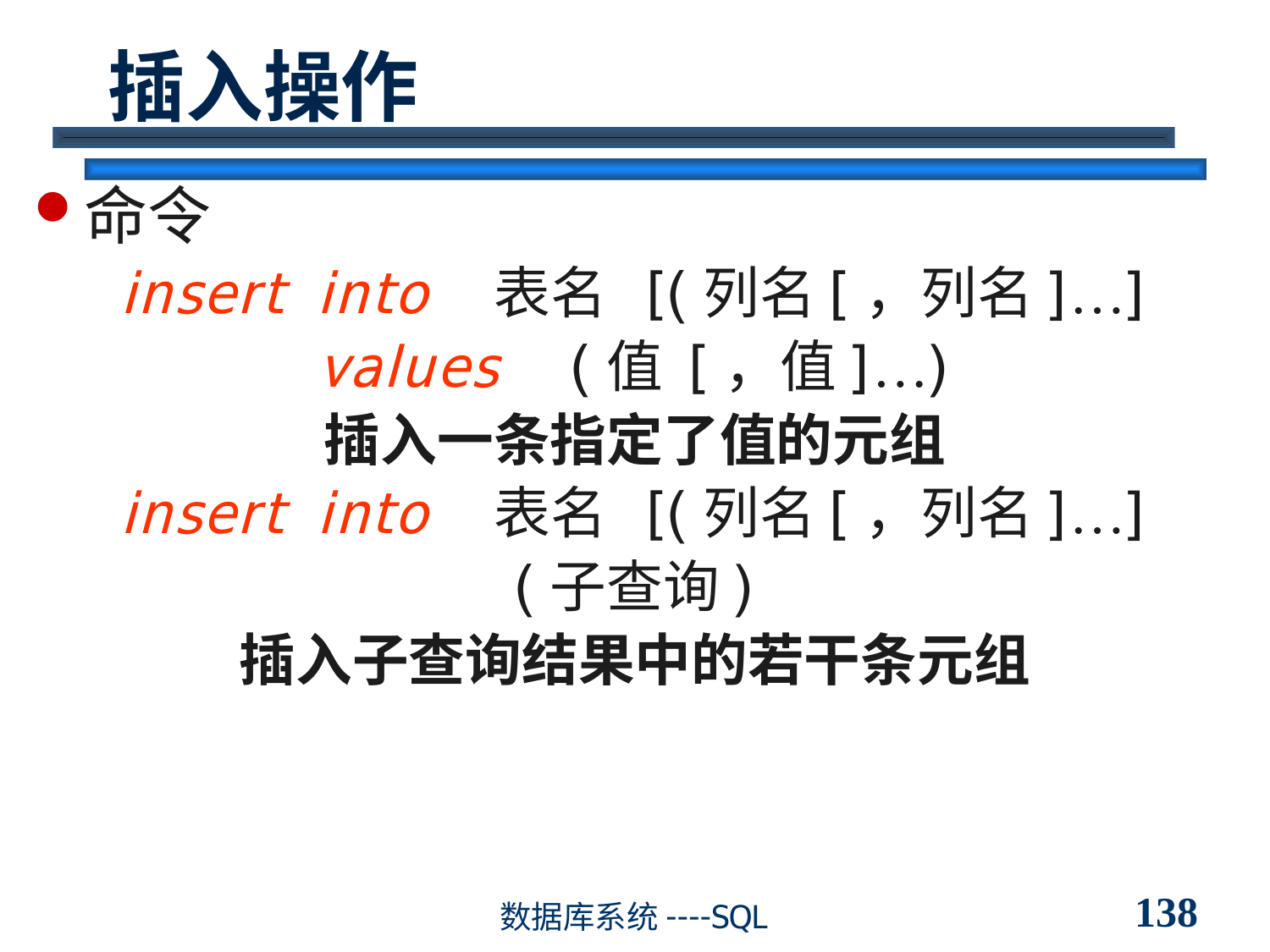

# 插入操作
命令
insert  into   表名  [(列名[，列名]…]
values    (值 [，值]…)
插入一条指定了值的元组
insert  into   表名  [(列名[，列名]…]
(子查询)
插入子查询结果中的若干条元组
138
数据库系统----SQL